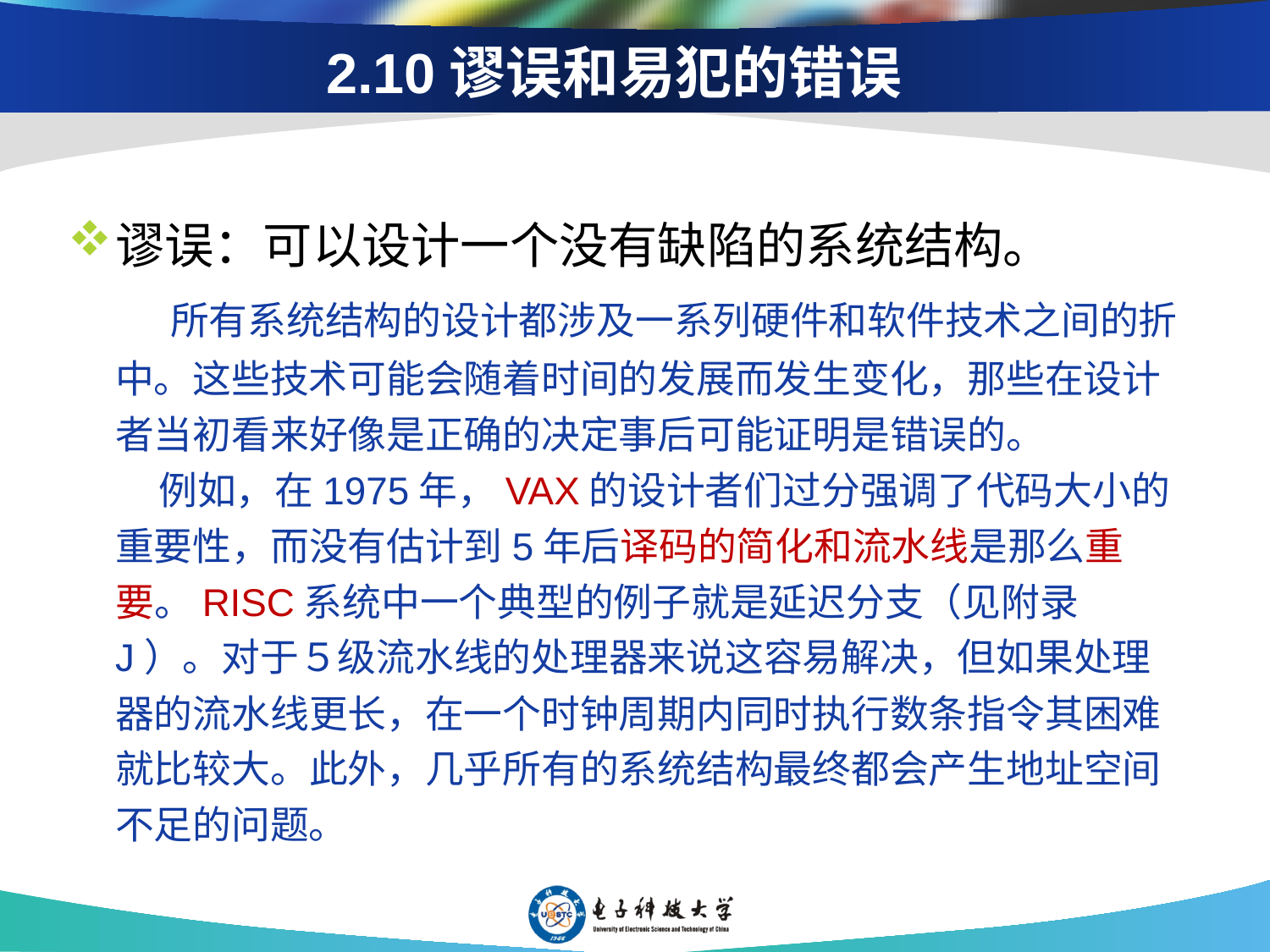

# 2.10谬误和易犯的错误
谬误：可以设计一个没有缺陷的系统结构。
     所有系统结构的设计都涉及一系列硬件和软件技术之间的折中。这些技术可能会随着时间的发展而发生变化，那些在设计者当初看来好像是正确的决定事后可能证明是错误的。
     例如，在1975年，VAX的设计者们过分强调了代码大小的重要性，而没有估计到5年后译码的简化和流水线是那么重要。RISC系统中一个典型的例子就是延迟分支（见附录J）。对于５级流水线的处理器来说这容易解决，但如果处理器的流水线更长，在一个时钟周期内同时执行数条指令其困难就比较大。此外，几乎所有的系统结构最终都会产生地址空间不足的问题。
111